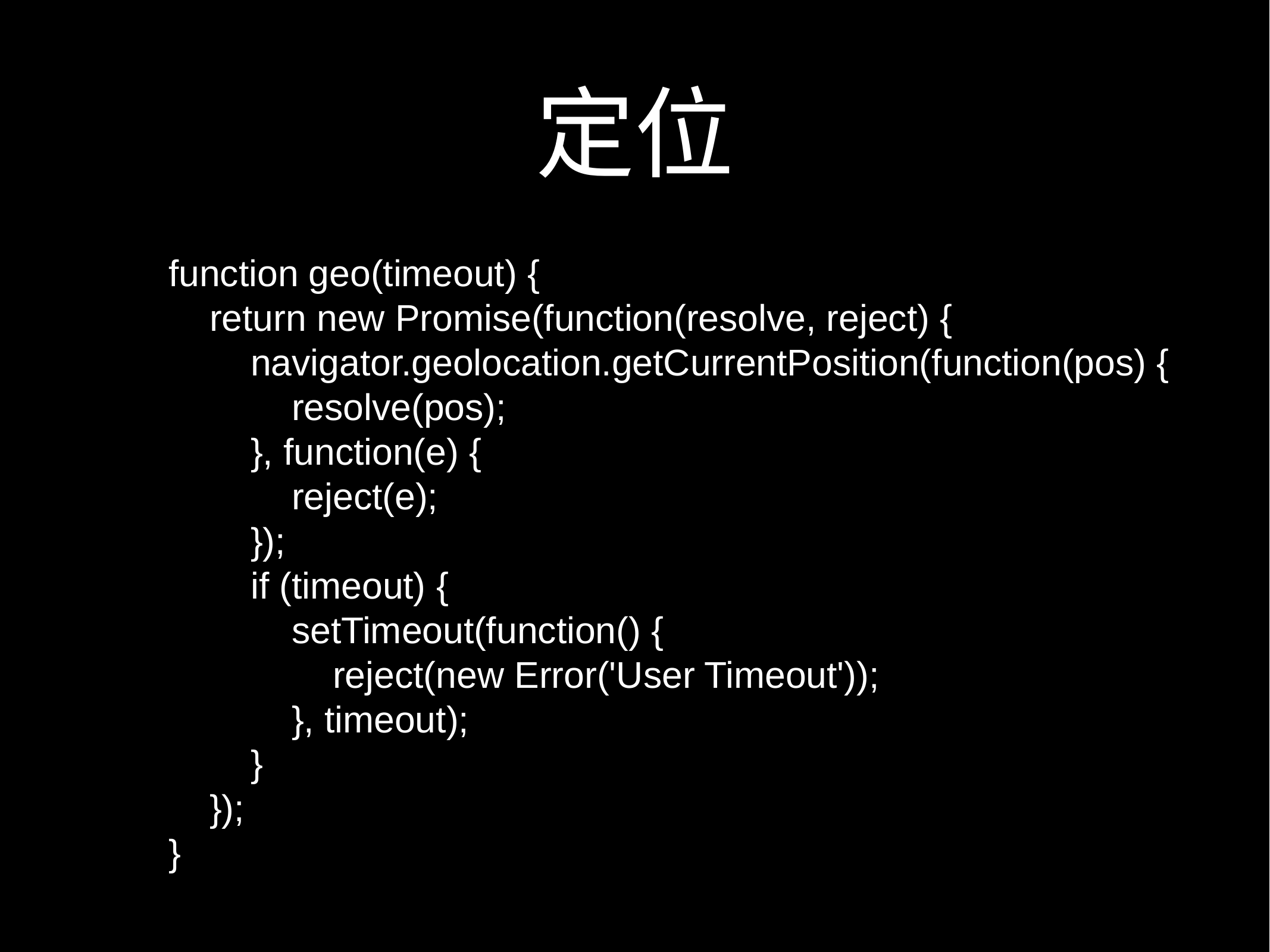

# 定位
function geo(timeout) {
    return new Promise(function(resolve, reject) {
        navigator.geolocation.getCurrentPosition(function(pos) {
            resolve(pos);
        }, function(e) {
            reject(e);
        });
        if (timeout) {
            setTimeout(function() {
                reject(new Error('User Timeout'));
            }, timeout);
        }
    });
}